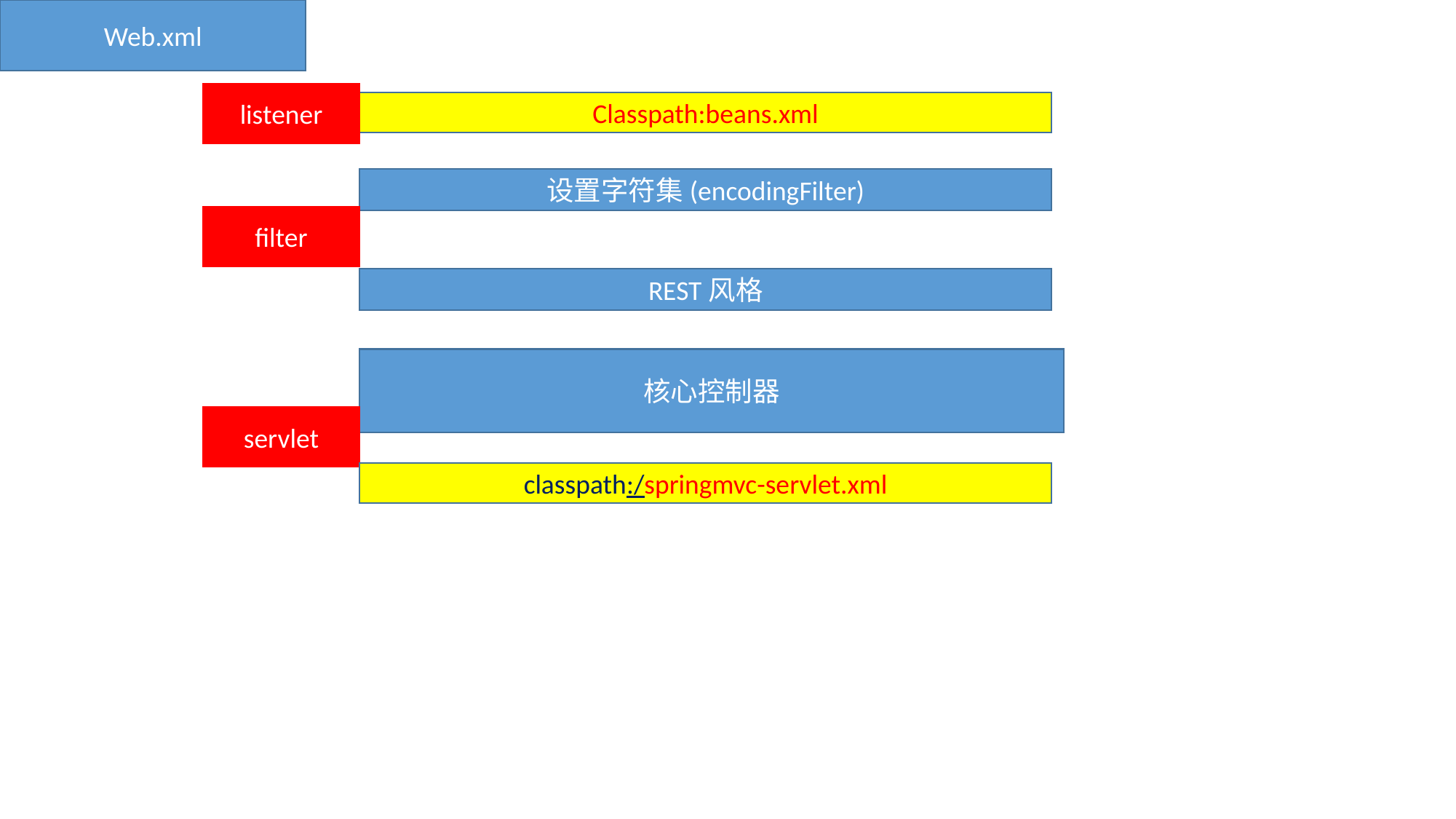

Web.xml
listener
Classpath:beans.xml
设置字符集(encodingFilter)
filter
REST风格
核心控制器
servlet
classpath:/springmvc-servlet.xml